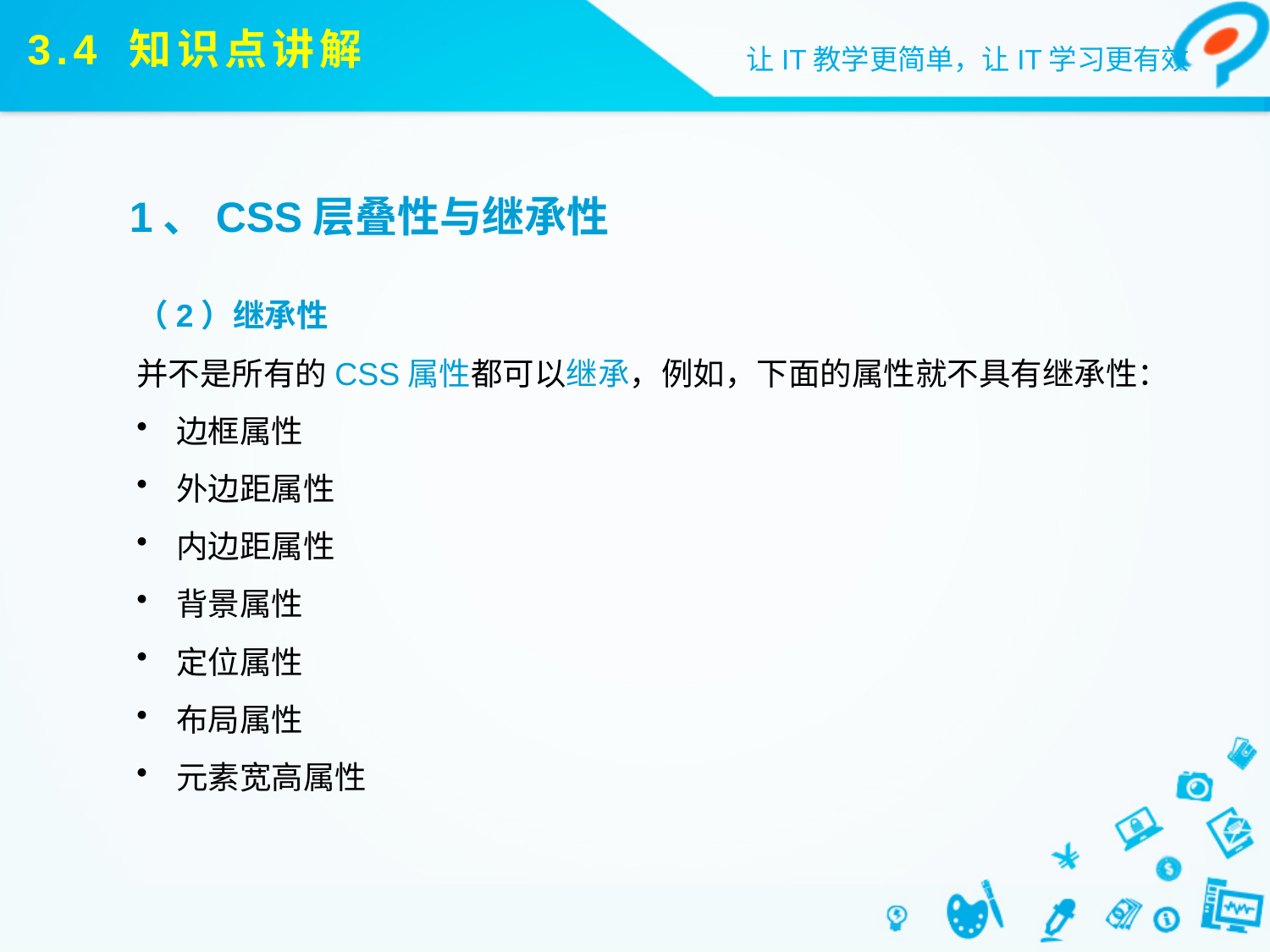

# 3.4 知识点讲解
1、CSS层叠性与继承性
（2）继承性
并不是所有的CSS属性都可以继承，例如，下面的属性就不具有继承性：
边框属性
外边距属性
内边距属性
背景属性
定位属性
布局属性
元素宽高属性